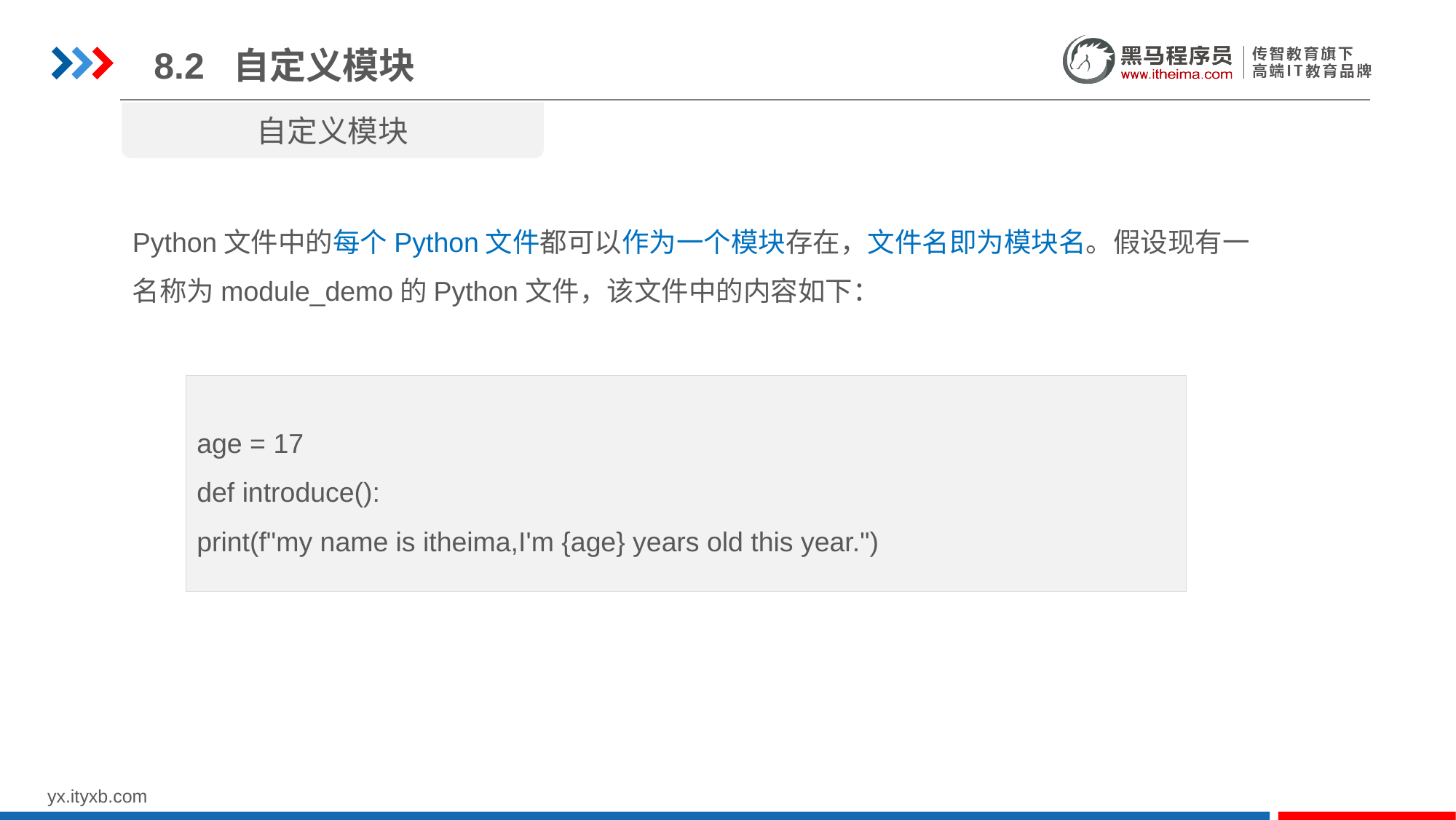

8.2  自定义模块

自定义模块
Python文件中的每个Python文件都可以作为一个模块存在，文件名即为模块名。假设现有一名称为module_demo的Python文件，该文件中的内容如下：
age = 17
def introduce():
print(f"my name is itheima,I'm {age} years old this year.")